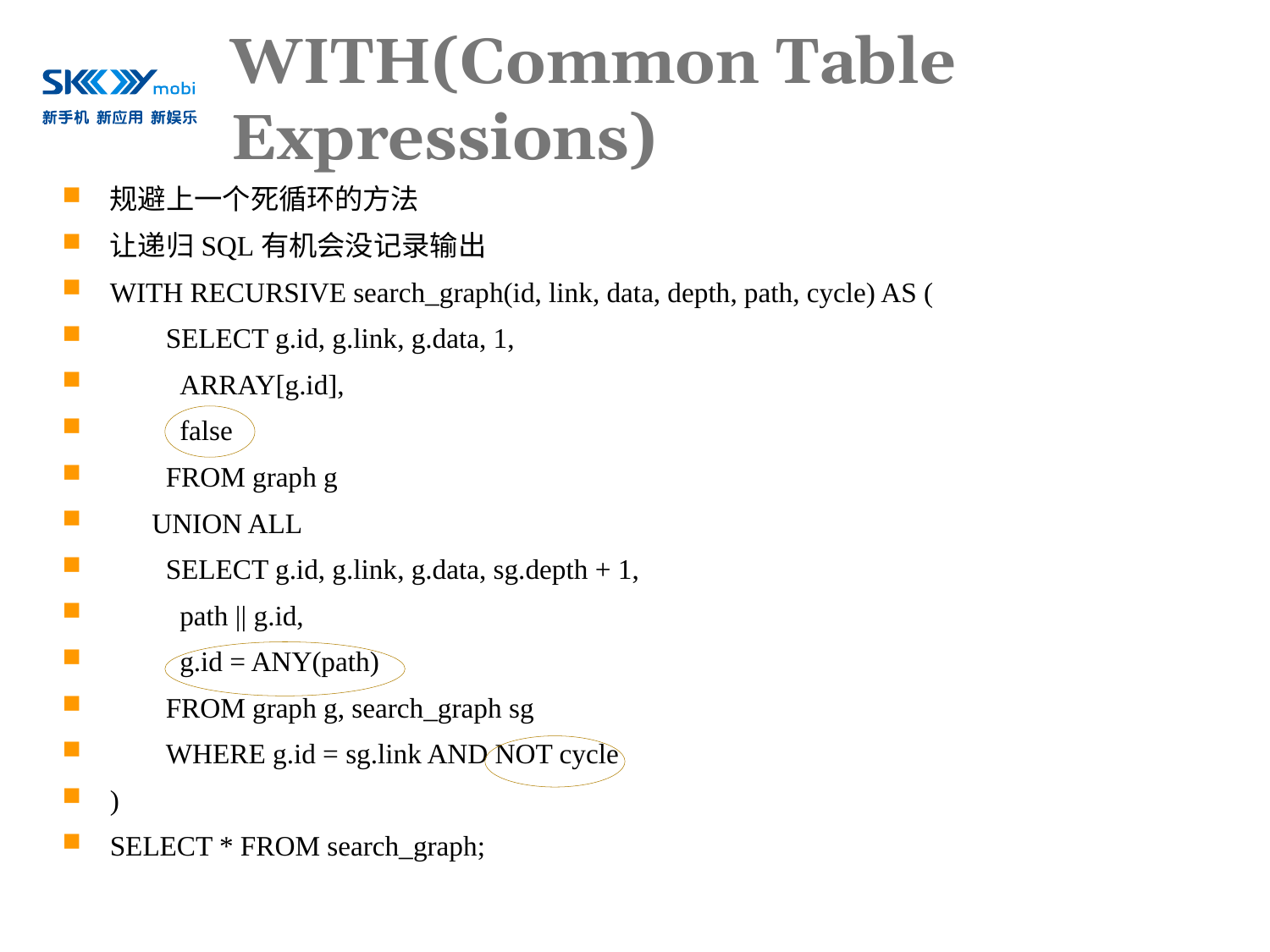

# WITH(Common Table Expressions)
规避上一个死循环的方法
让递归SQL有机会没记录输出
WITH RECURSIVE search_graph(id, link, data, depth, path, cycle) AS (
        SELECT g.id, g.link, g.data, 1,
          ARRAY[g.id],
          false
        FROM graph g
      UNION ALL
        SELECT g.id, g.link, g.data, sg.depth + 1,
          path || g.id,
          g.id = ANY(path)
        FROM graph g, search_graph sg
        WHERE g.id = sg.link AND NOT cycle
)
SELECT * FROM search_graph;